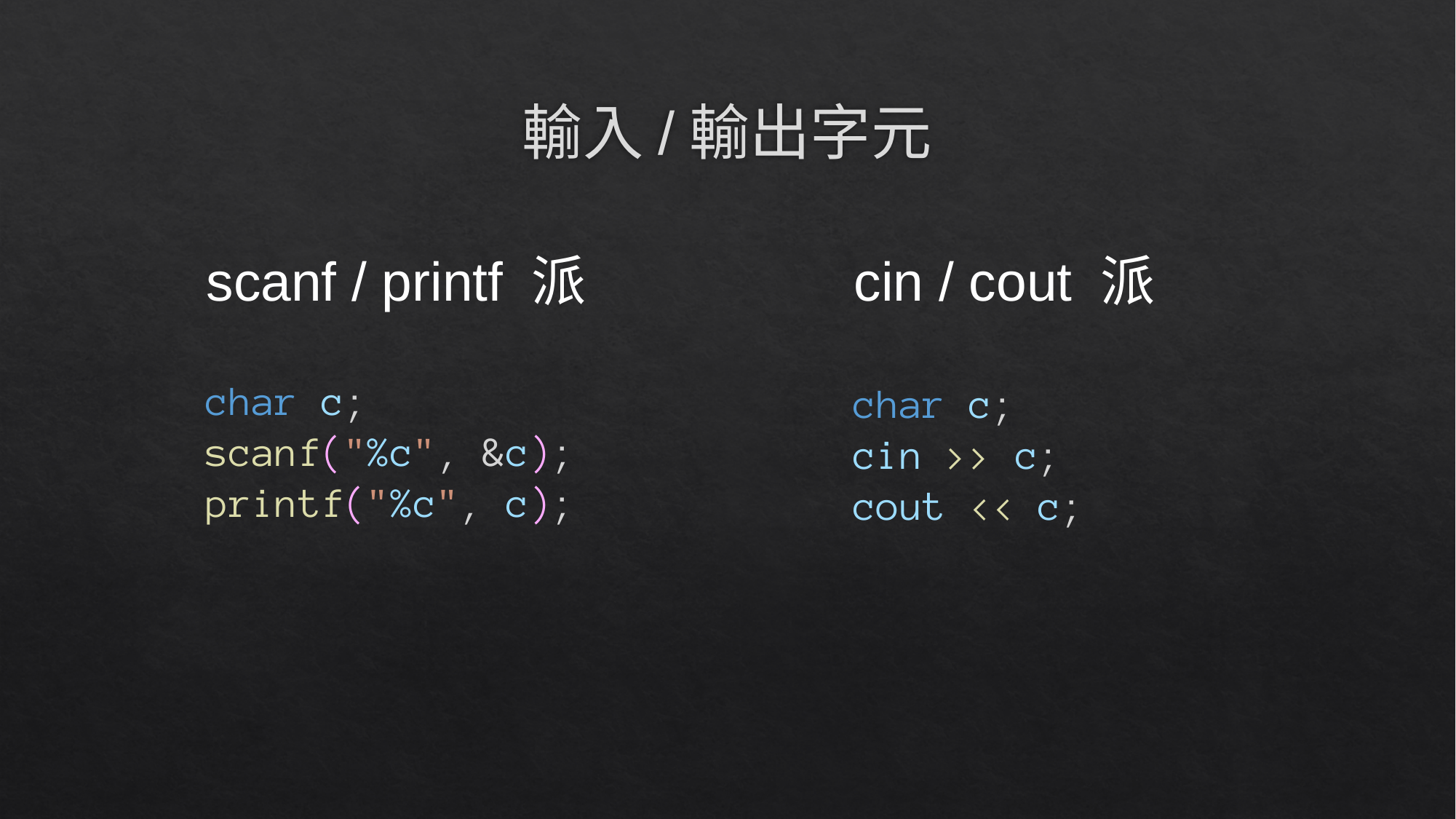

# 輸入/輸出字元
scanf / printf 派
cin / cout 派
char c;
scanf("%c", &c);
printf("%c", c);
char c;
cin >> c;
cout << c;